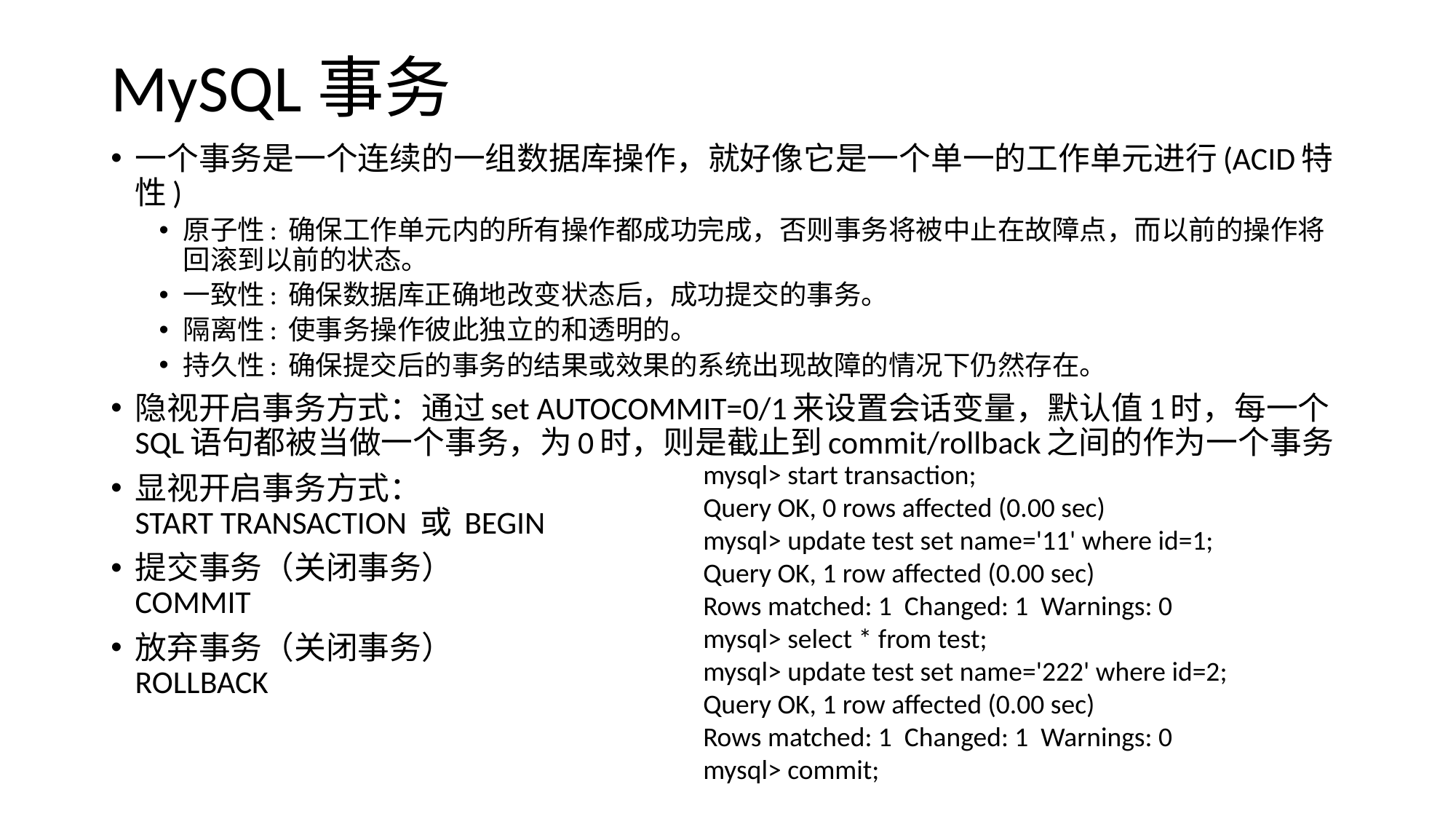

# MySQL事务
一个事务是一个连续的一组数据库操作，就好像它是一个单一的工作单元进行(ACID特性)
原子性: 确保工作单元内的所有操作都成功完成，否则事务将被中止在故障点，而以前的操作将回滚到以前的状态。
一致性: 确保数据库正确地改变状态后，成功提交的事务。
隔离性: 使事务操作彼此独立的和透明的。
持久性: 确保提交后的事务的结果或效果的系统出现故障的情况下仍然存在。
隐视开启事务方式：通过set AUTOCOMMIT=0/1来设置会话变量，默认值1时，每一个SQL语句都被当做一个事务，为0时，则是截止到commit/rollback之间的作为一个事务
显视开启事务方式：
START TRANSACTION 或 BEGIN
提交事务（关闭事务）
COMMIT
放弃事务（关闭事务）
ROLLBACK

mysql> start transaction;
Query OK, 0 rows affected (0.00 sec)
mysql> update test set name='11' where id=1;
Query OK, 1 row affected (0.00 sec)
Rows matched: 1  Changed: 1  Warnings: 0
mysql> select * from test;
mysql> update test set name='222' where id=2;
Query OK, 1 row affected (0.00 sec)
Rows matched: 1  Changed: 1  Warnings: 0
mysql> commit;